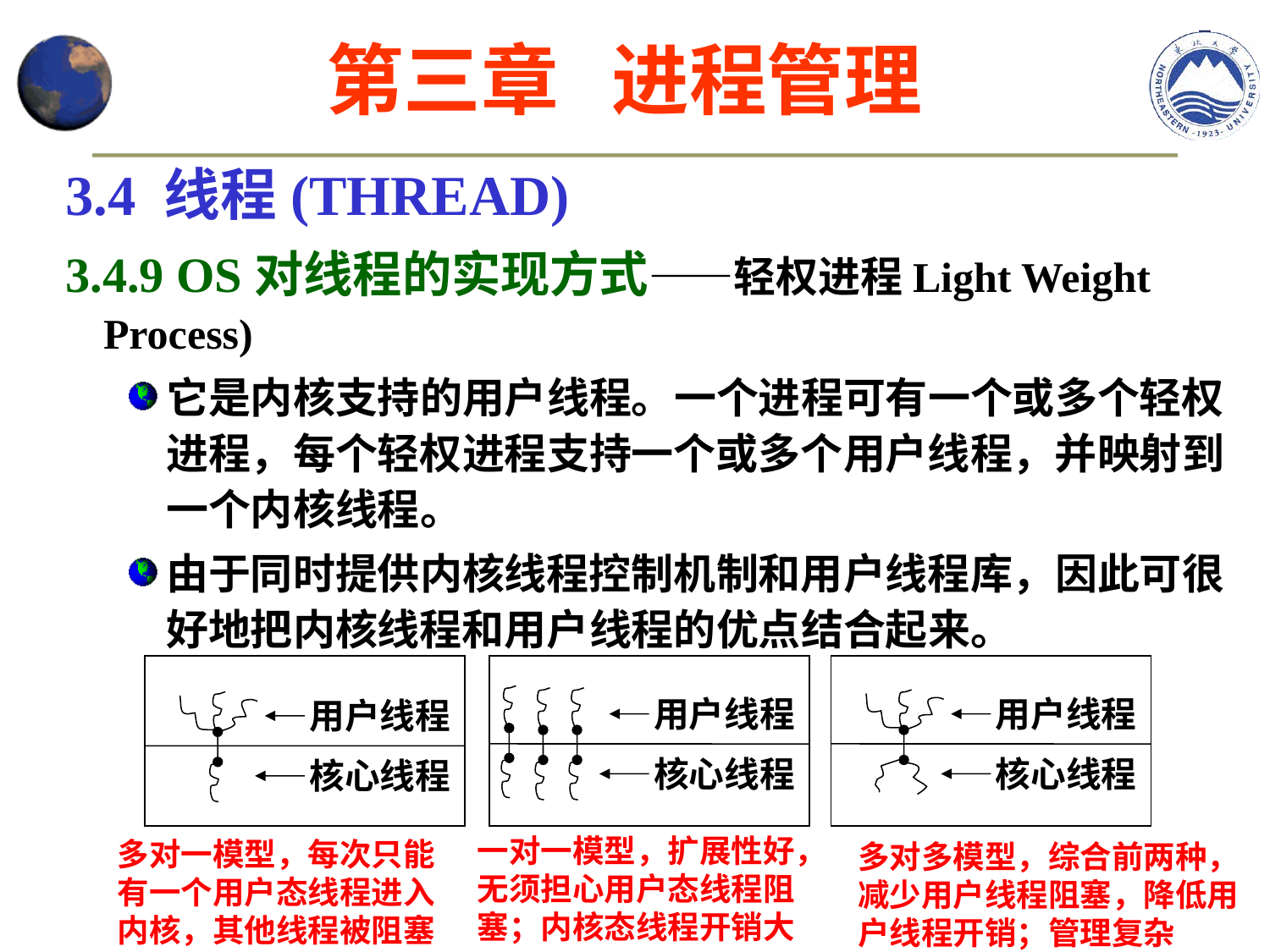

第三章   进程管理
3.4 线程(THREAD)
3.4.9 OS对线程的实现方式——轻权进程Light Weight Process)
它是内核支持的用户线程。一个进程可有一个或多个轻权进程，每个轻权进程支持一个或多个用户线程，并映射到一个内核线程。
由于同时提供内核线程控制机制和用户线程库，因此可很好地把内核线程和用户线程的优点结合起来。

用户线程
核心线程
用户线程
核心线程
用户线程
核心线程

一对一模型，扩展性好，无须担心用户态线程阻塞；内核态线程开销大
多对一模型，每次只能有一个用户态线程进入内核，其他线程被阻塞
多对多模型，综合前两种，减少用户线程阻塞，降低用户线程开销；管理复杂